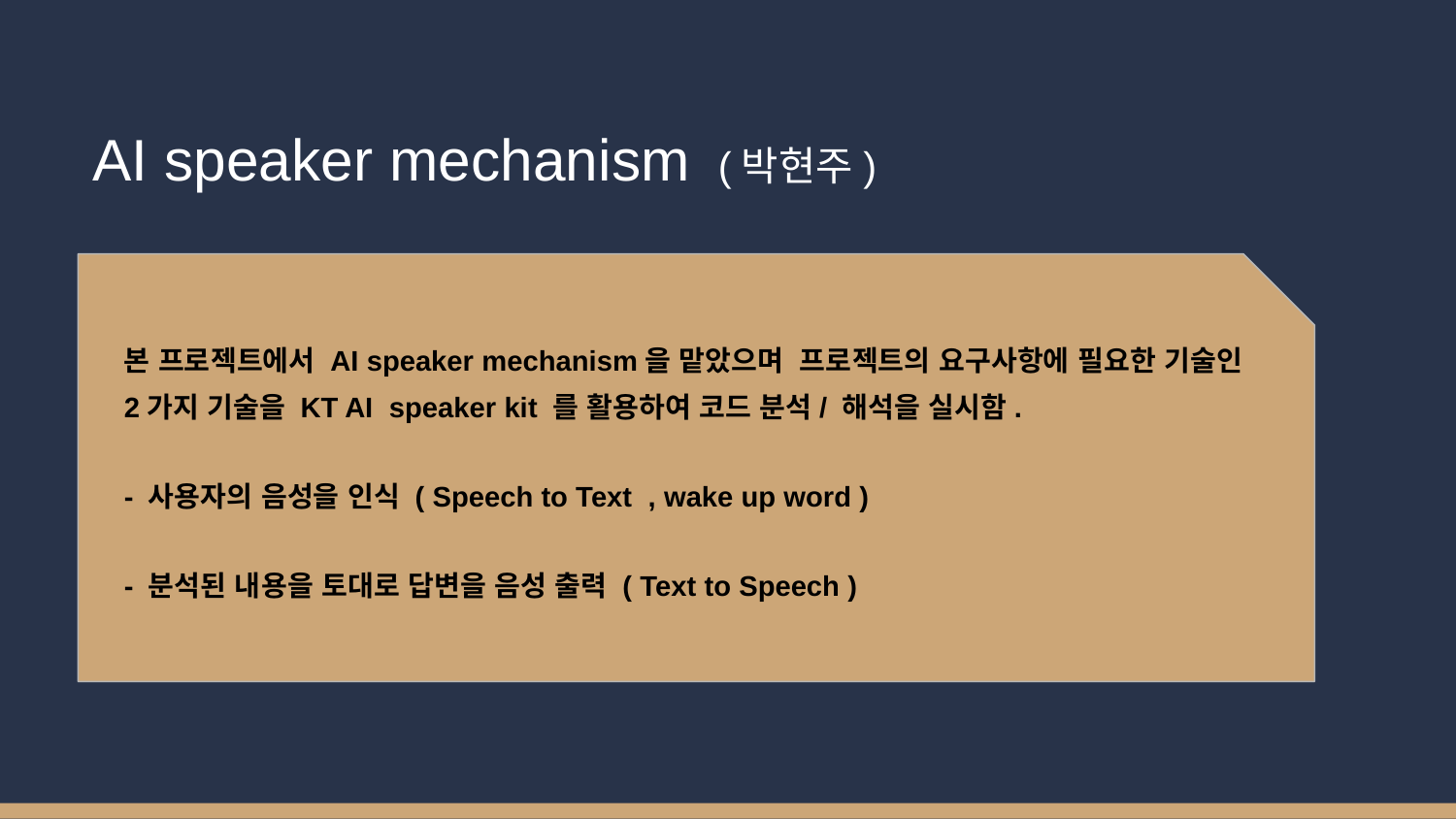

# AI speaker mechanism  (박현주)

본 프로젝트에서 AI speaker mechanism을 맡았으며  프로젝트의 요구사항에 필요한 기술인 2가지 기술을 KT AI  speaker kit 를 활용하여 코드 분석/ 해석을 실시함.
- 사용자의 음성을 인식 ( Speech to Text  , wake up word )
- 분석된 내용을 토대로 답변을 음성 출력 ( Text to Speech )